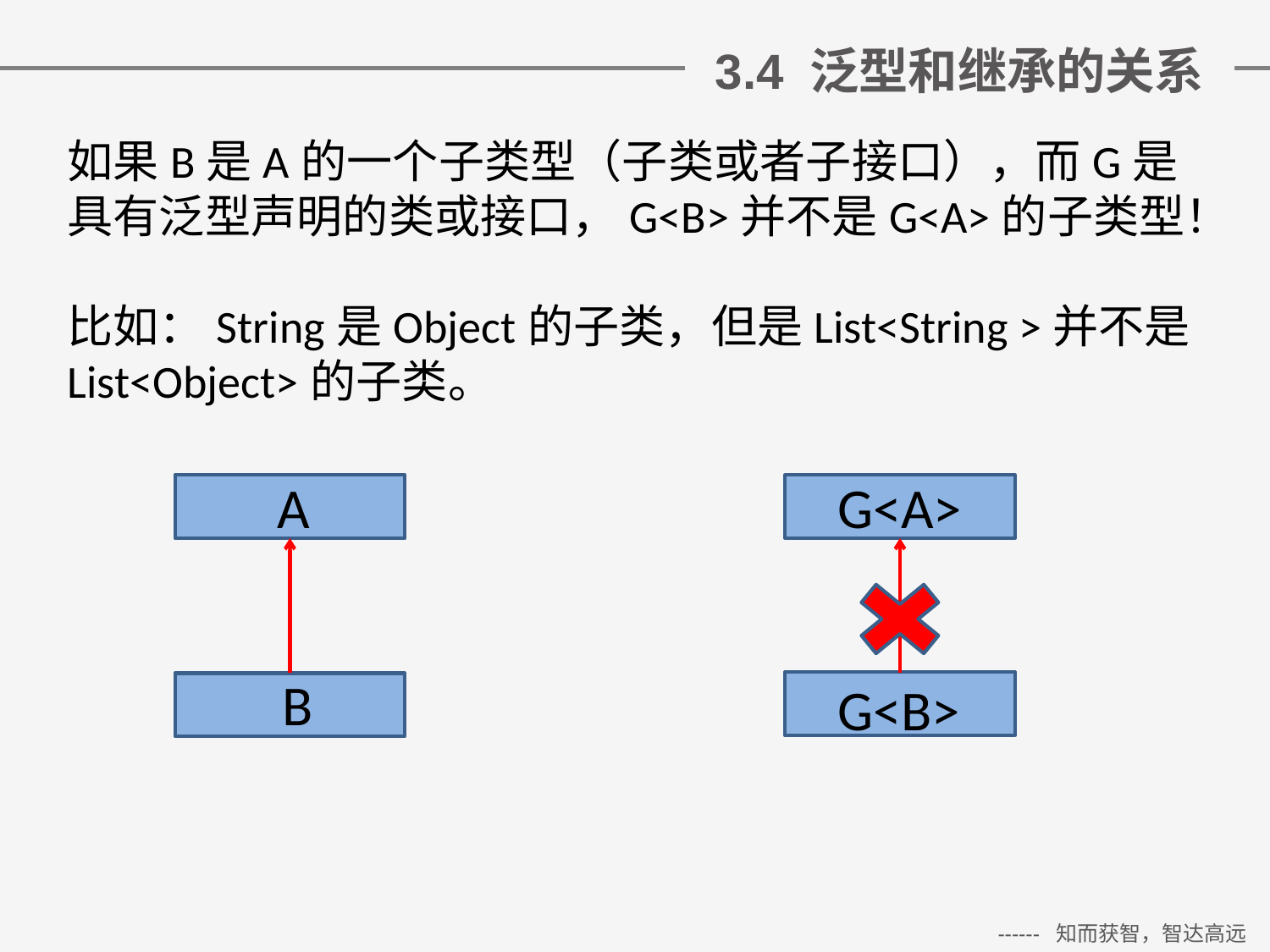

# 3.4 泛型和继承的关系
如果B是A的一个子类型（子类或者子接口），而G是具有泛型声明的类或接口，G<B>并不是G<A>的子类型！

比如：String是Object的子类，但是List<String >并不是List<Object>的子类。
A
G<A>

B
G<B>